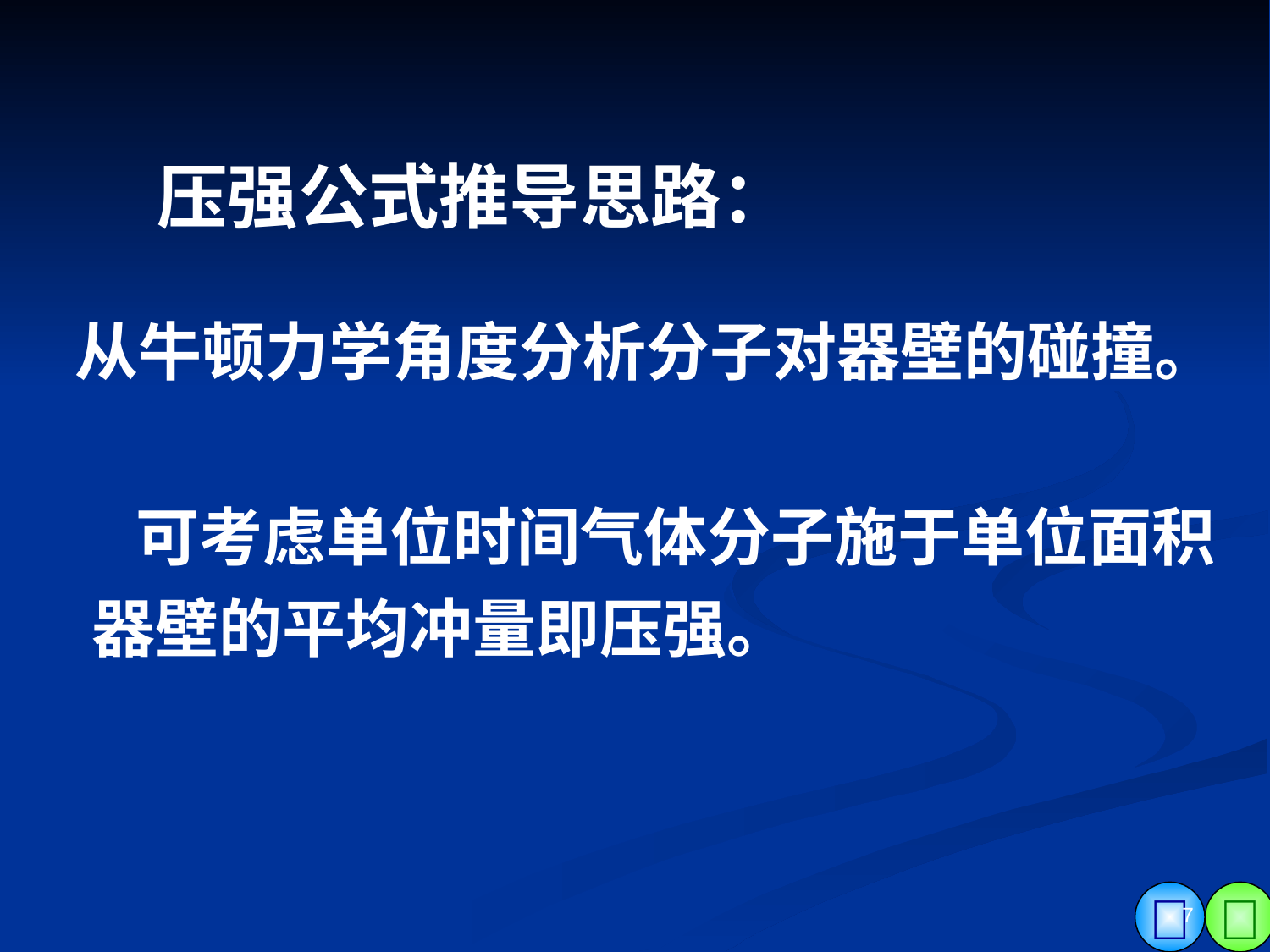

压强公式推导思路：
从牛顿力学角度分析分子对器壁的碰撞。
  可考虑单位时间气体分子施于单位面积
器壁的平均冲量即压强。
7